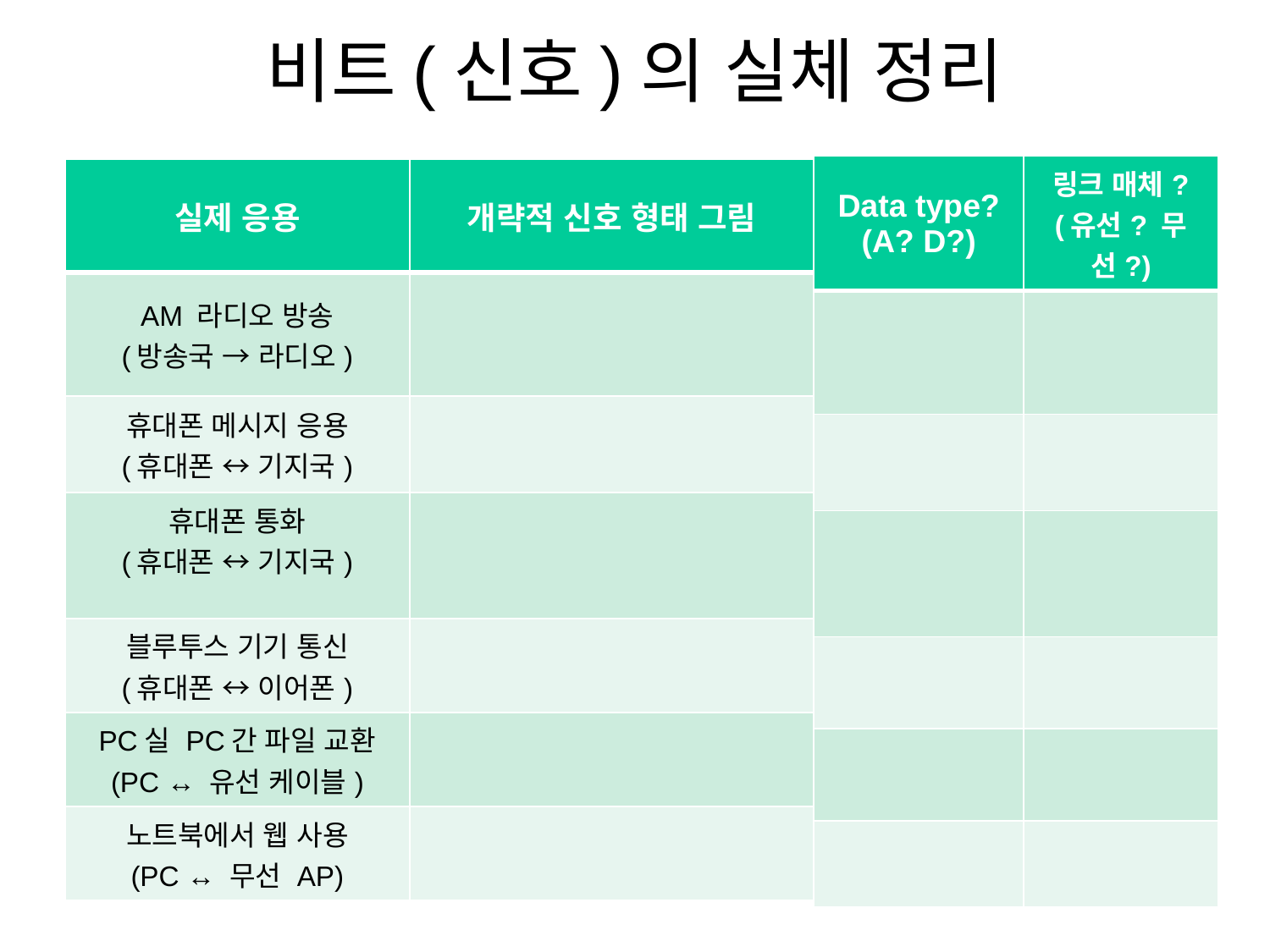

# 비트(신호)의 실체 정리
| Data type? (A? D?) | 링크 매체? (유선? 무선?) |
| --- | --- |
|  |  |
|  |  |
|  |  |
|  |  |
|  |  |
|  |  |
| 실제 응용 | 개략적 신호 형태 그림 |
| --- | --- |
| AM 라디오 방송 (방송국 → 라디오) |  |
| 휴대폰 메시지 응용 (휴대폰 ↔ 기지국) |  |
| 휴대폰 통화 (휴대폰 ↔ 기지국) |  |
| 블루투스 기기 통신 (휴대폰 ↔ 이어폰) |  |
| PC실 PC간 파일 교환 (PC ↔ 유선 케이블) |  |
| 노트북에서 웹 사용 (PC ↔ 무선 AP) |  |